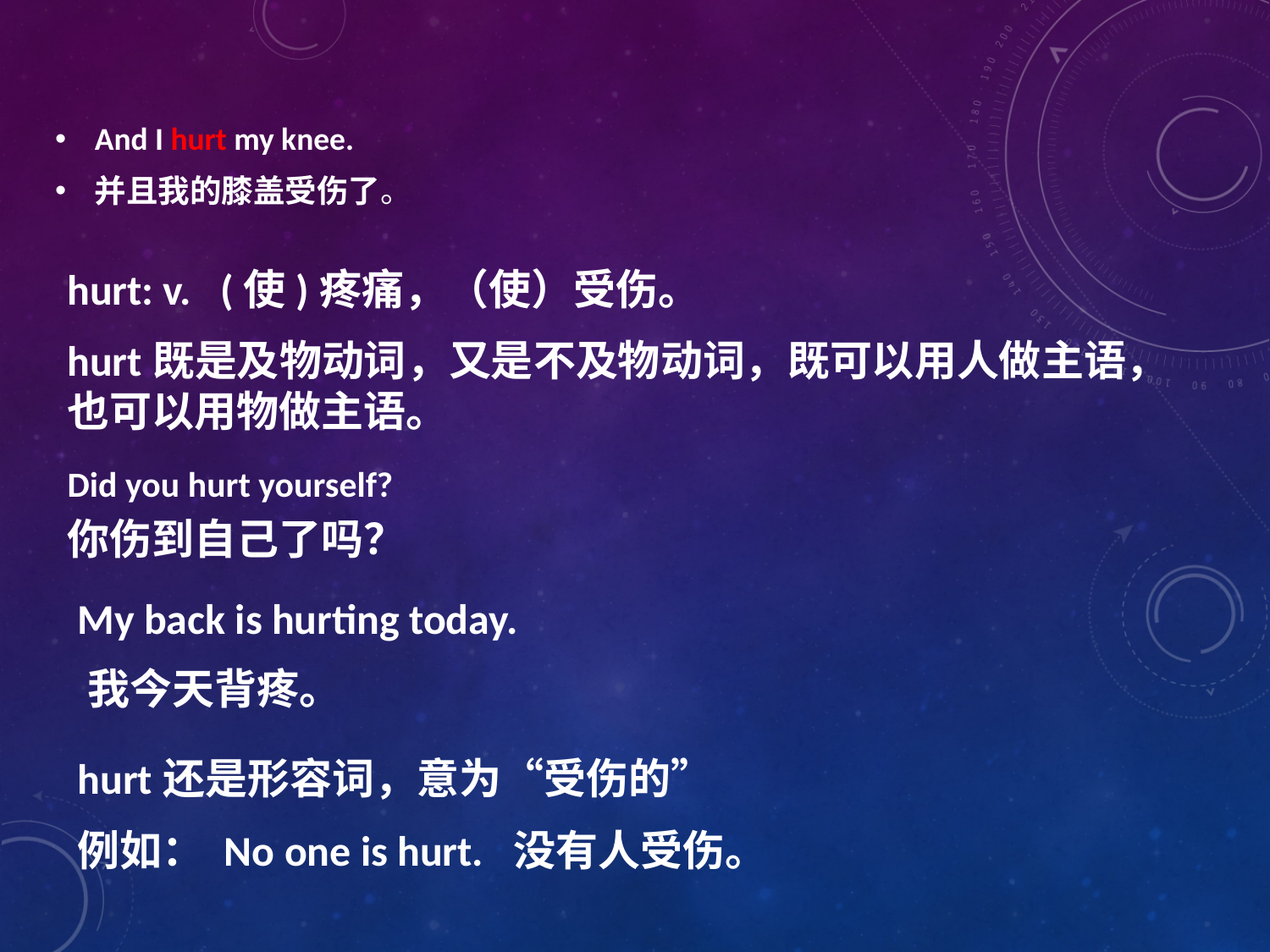

And I hurt my knee.
并且我的膝盖受伤了。
hurt: v.   (使)疼痛，（使）受伤。
hurt既是及物动词，又是不及物动词，既可以用人做主语，也可以用物做主语。
Did you hurt yourself?
你伤到自己了吗？

My back is hurting today.
我今天背疼。

hurt还是形容词，意为“受伤的”
例如： No one is hurt.  没有人受伤。